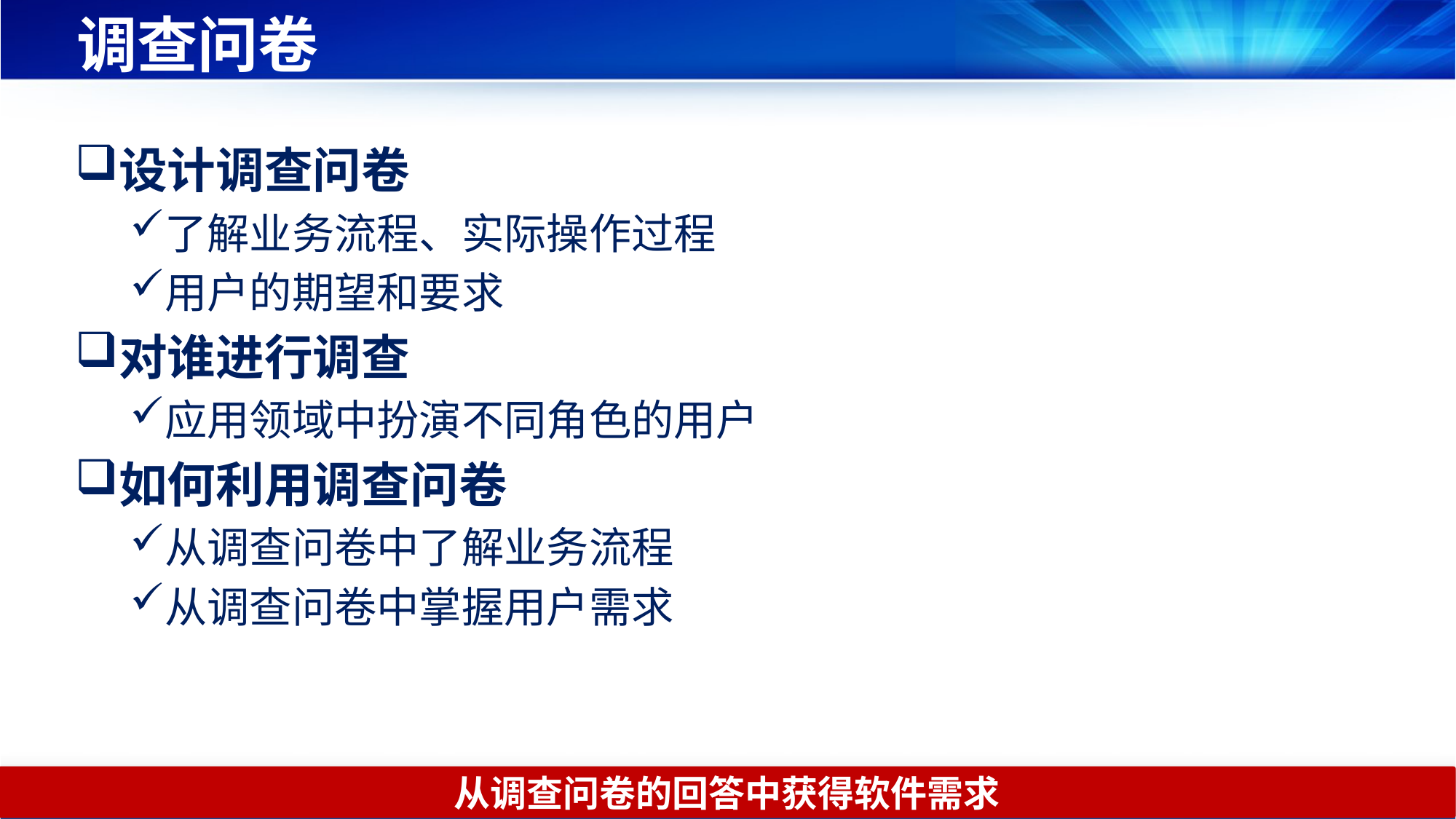

# 调查问卷
设计调查问卷
了解业务流程、实际操作过程
用户的期望和要求
对谁进行调查
应用领域中扮演不同角色的用户
如何利用调查问卷
从调查问卷中了解业务流程
从调查问卷中掌握用户需求
从调查问卷的回答中获得软件需求